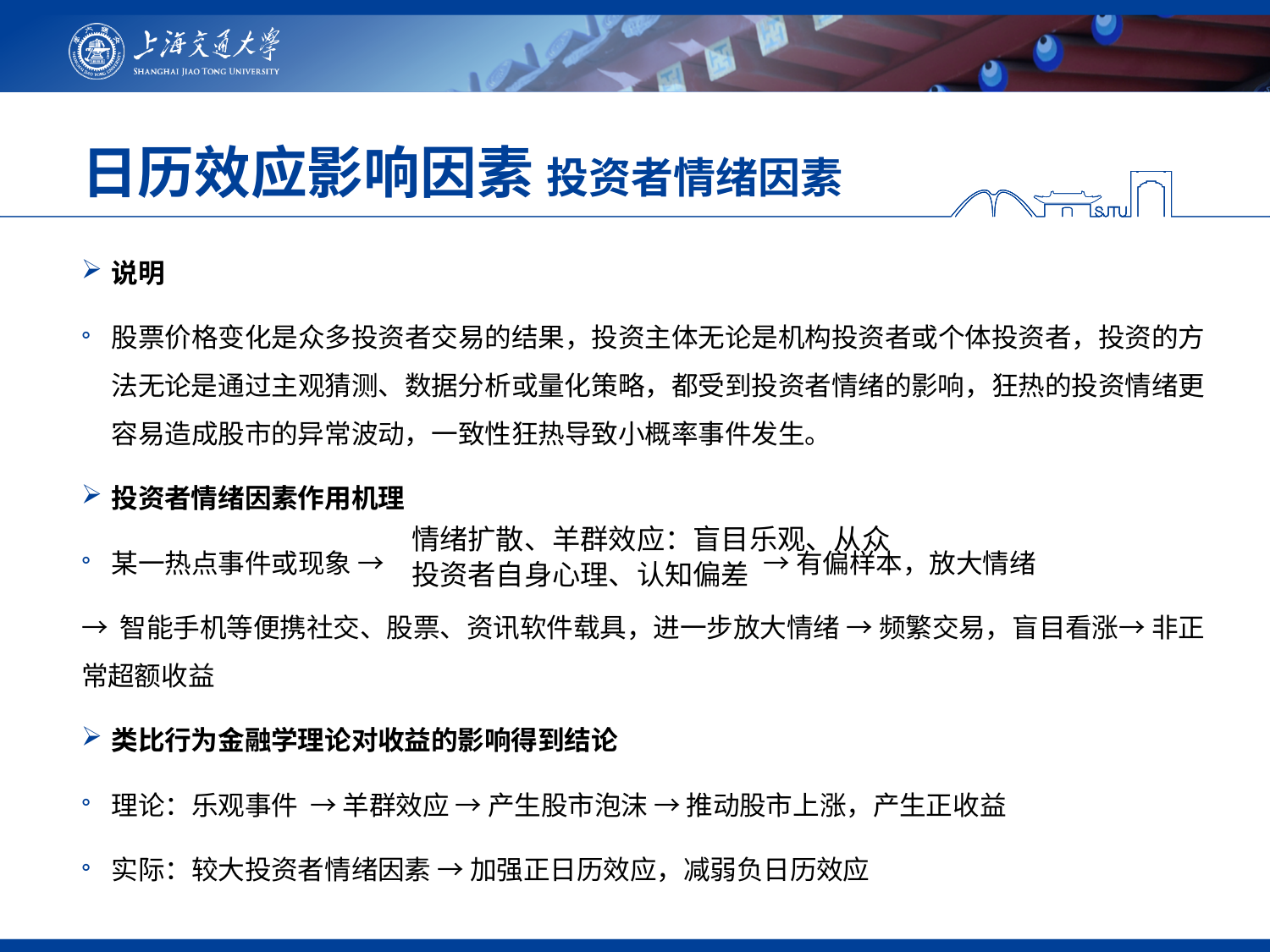

# 日历效应影响因素 投资者情绪因素
说明
股票价格变化是众多投资者交易的结果，投资主体无论是机构投资者或个体投资者，投资的方法无论是通过主观猜测、数据分析或量化策略，都受到投资者情绪的影响，狂热的投资情绪更容易造成股市的异常波动，一致性狂热导致小概率事件发生。
投资者情绪因素作用机理
某一热点事件或现象 →                                                                → 有偏样本，放大情绪
→ 智能手机等便携社交、股票、资讯软件载具，进一步放大情绪 → 频繁交易，盲目看涨→ 非正常超额收益
类比行为金融学理论对收益的影响得到结论
理论：乐观事件  → 羊群效应 → 产生股市泡沫 → 推动股市上涨，产生正收益
实际：较大投资者情绪因素 → 加强正日历效应，减弱负日历效应
情绪扩散、羊群效应：盲目乐观、从众
投资者自身心理、认知偏差